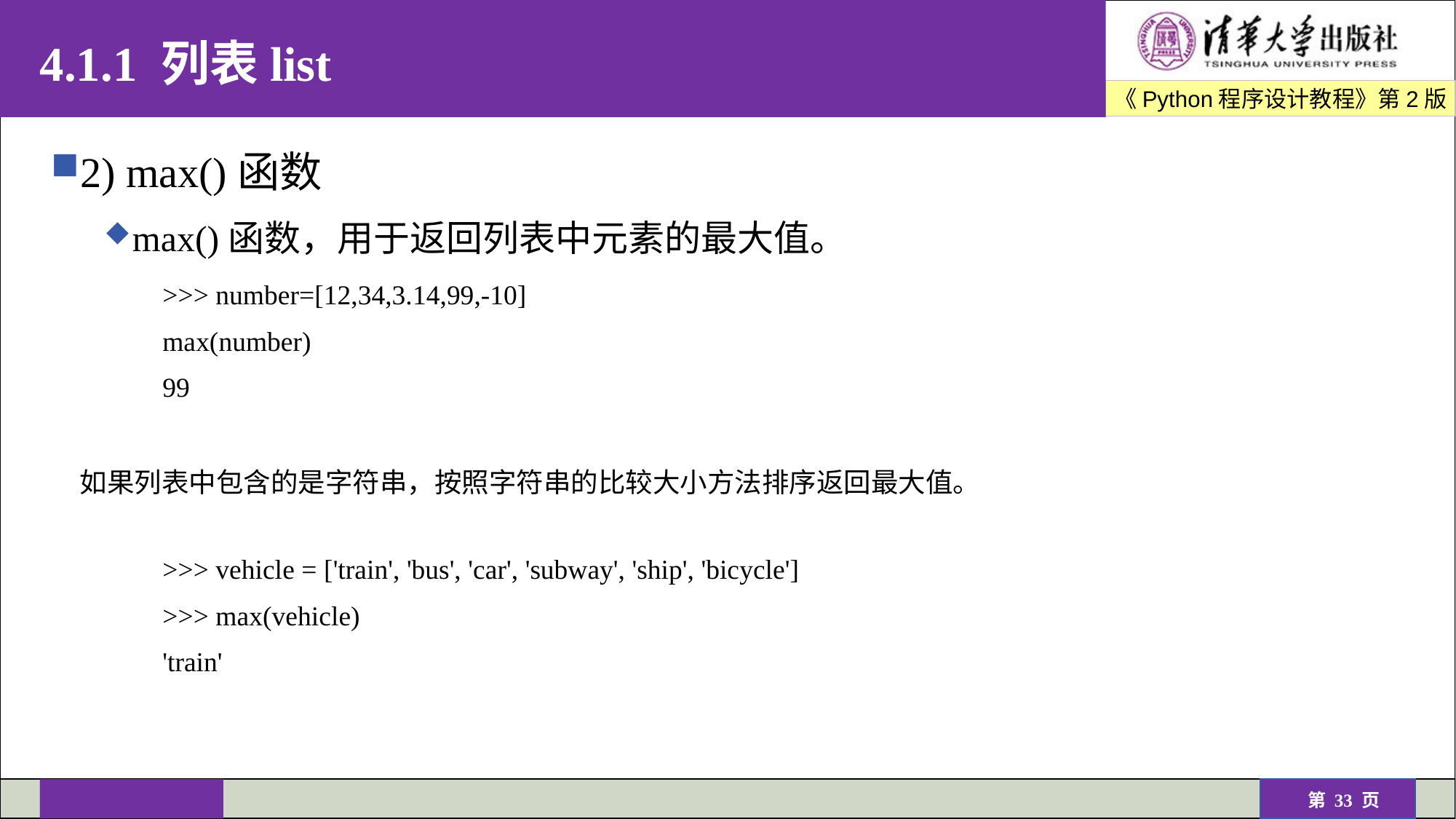

# 4.1.1 列表list
2) max()函数
max()函数，用于返回列表中元素的最大值。
>>> number=[12,34,3.14,99,-10]
max(number)
99
如果列表中包含的是字符串，按照字符串的比较大小方法排序返回最大值。
>>> vehicle = ['train', 'bus', 'car', 'subway', 'ship', 'bicycle']
>>> max(vehicle)
'train'